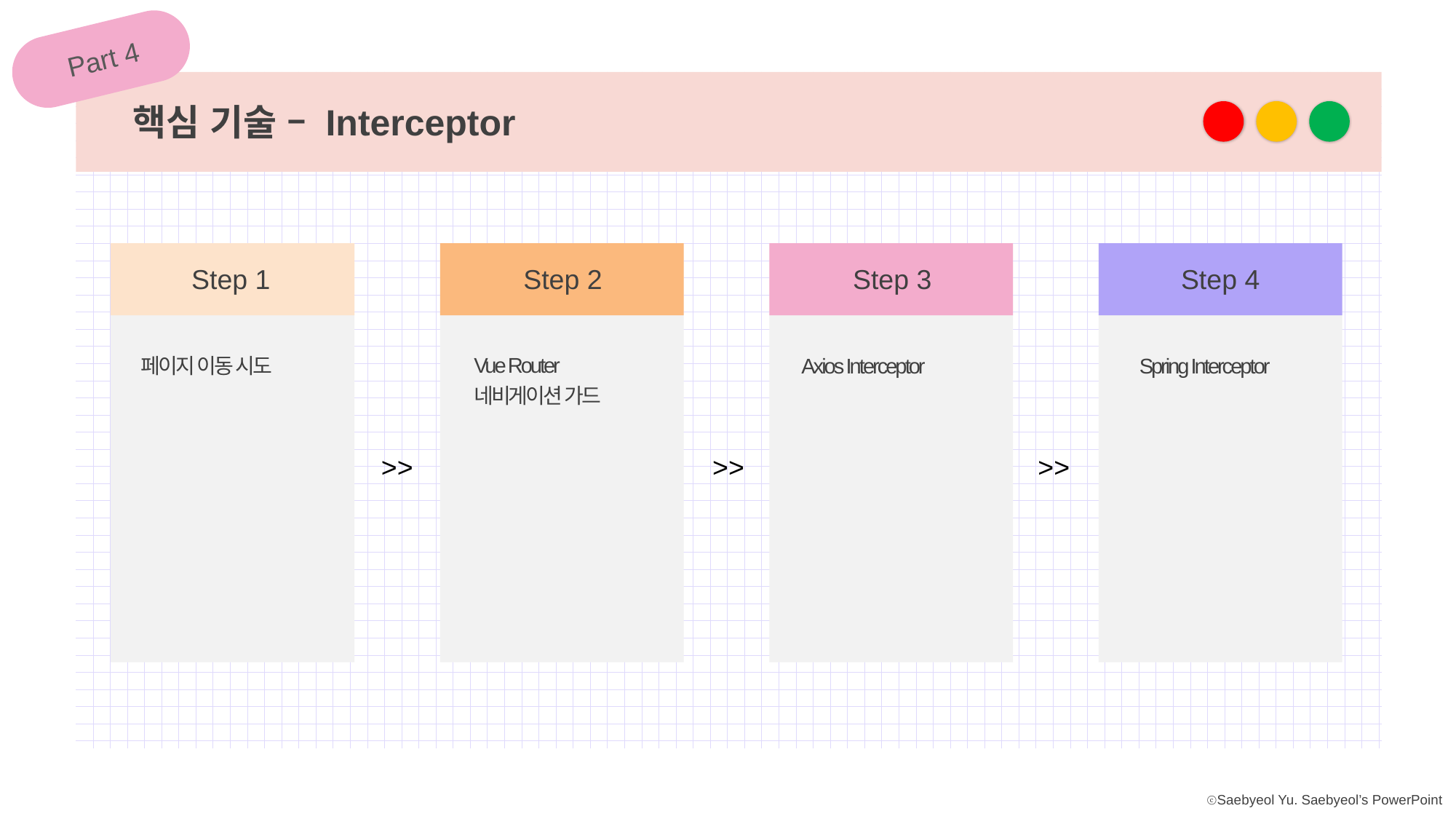

Part 4

핵심 기술 – Interceptor

Step 1
Step 2
Step 3
Step 4
Vue Router
네비게이션 가드
페이지 이동 시도
Axios Interceptor
Spring Interceptor
>>
>>
>>